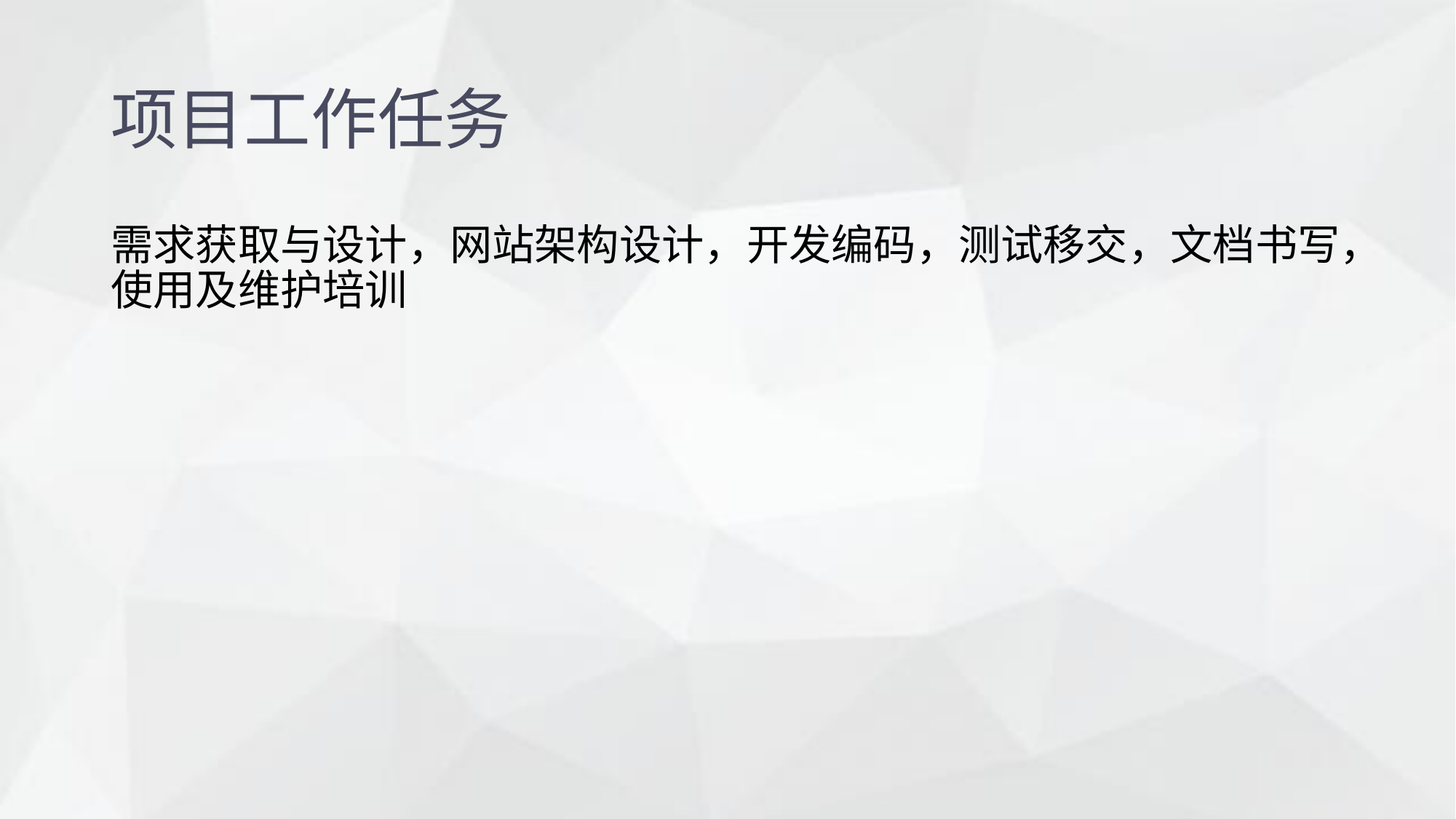

项目工作任务
需求获取与设计，网站架构设计，开发编码，测试移交，文档书写，使用及维护培训